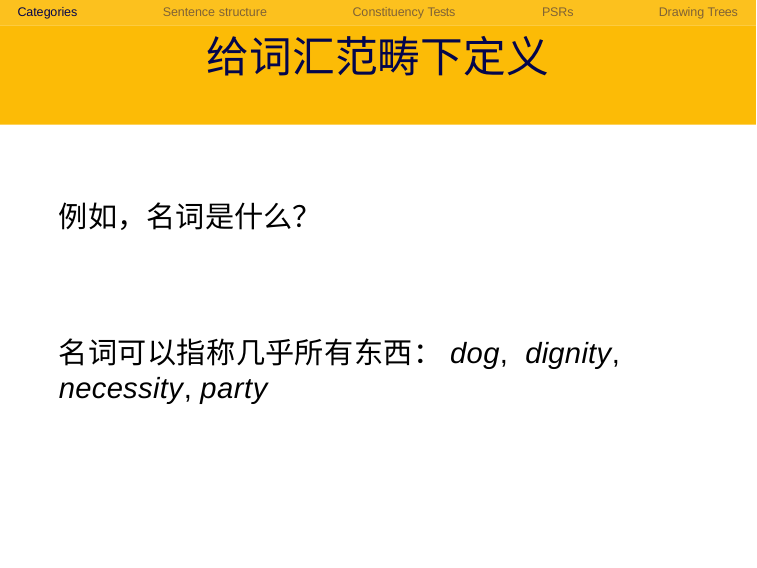

Categories	Sentence structure	Constituency Tests	PSRs	Drawing Trees
# 给词汇范畴下定义
例如，名词是什么？
名词可以指称几乎所有东西：dog,  dignity, necessity, party